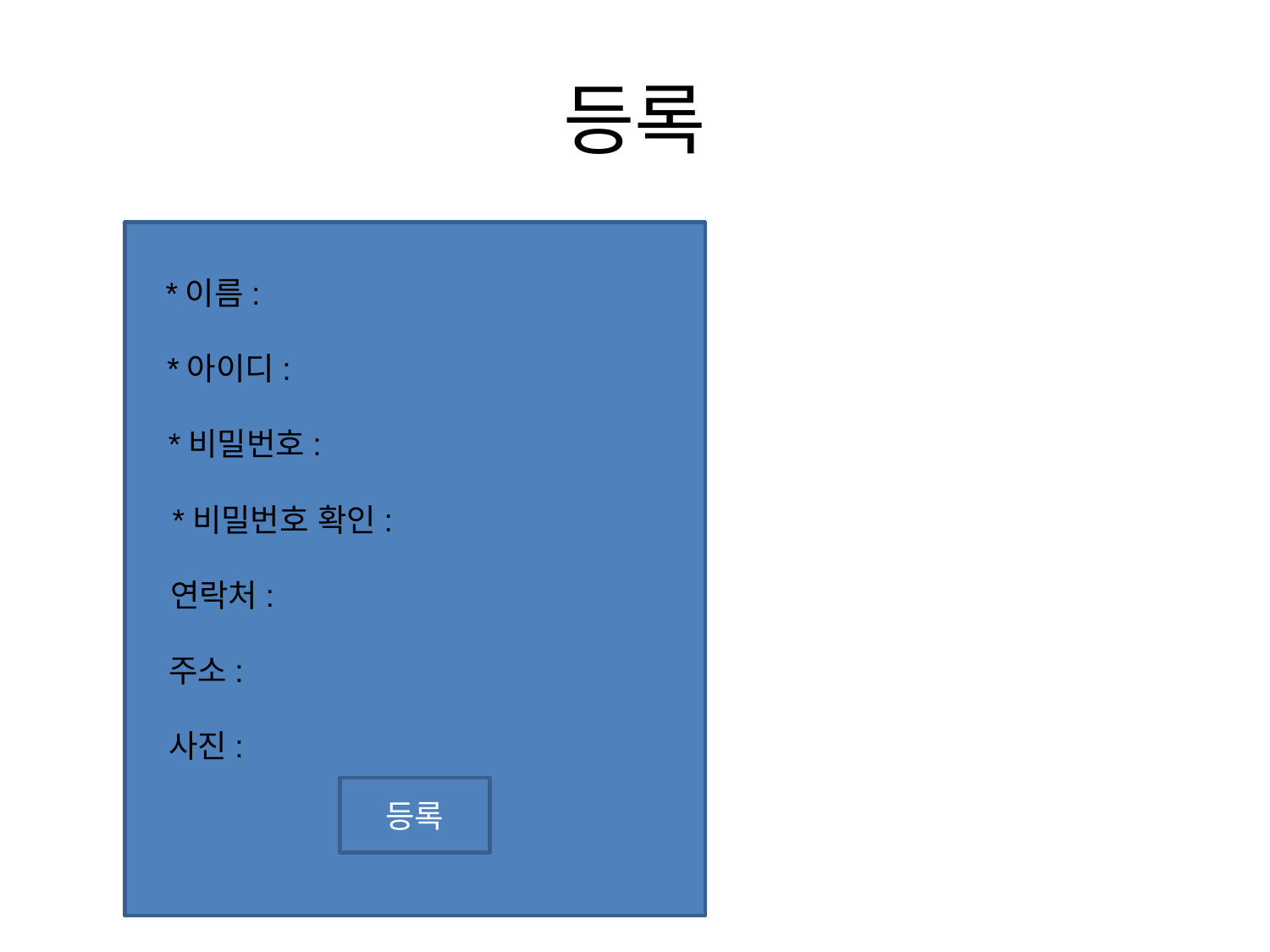

# 등록

*이름:
*아이디:
*비밀번호:
*비밀번호 확인:
연락처:
주소:
사진:
등록